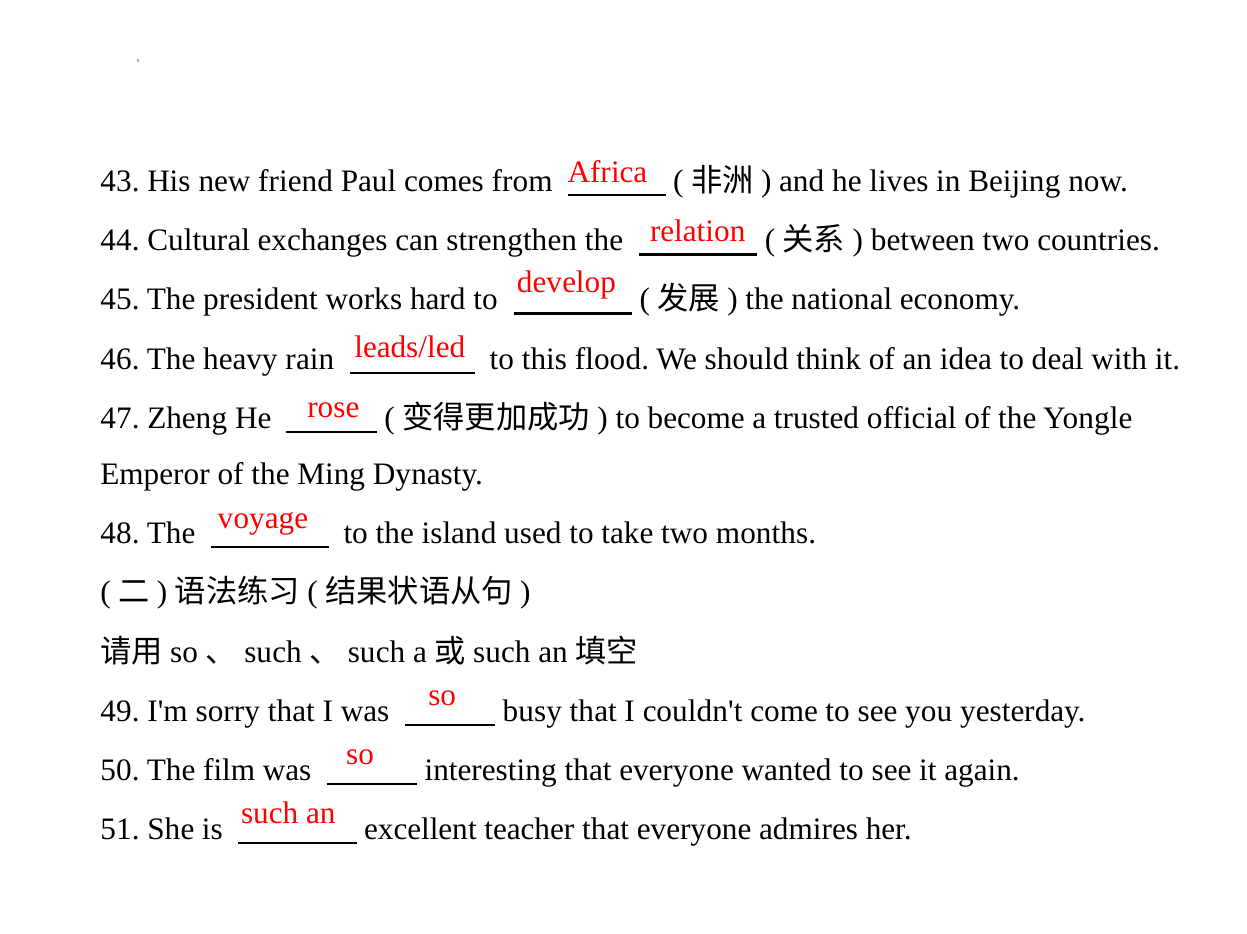

43. His new friend Paul comes from 　　     (非洲) and he lives in Beijing now.
44. Cultural exchanges can strengthen the 　　        (关系) between two countries.
45. The president works hard to 　　        (发展) the national economy.
46. The heavy rain 　　          to this flood. We should think of an idea to deal with it.
47. Zheng He 　　    (变得更加成功) to become a trusted official of the Yongle
Emperor of the Ming Dynasty.
48. The 　　         to the island used to take two months.
(二)语法练习(结果状语从句)
请用so、such、such a或such an填空
49. I'm sorry that I was 　　    busy that I couldn't come to see you yesterday.
50. The film was 　　    interesting that everyone wanted to see it again.
51. She is 　　        excellent teacher that everyone admires her.
Africa
relation
develop
leads/led
rose
voyage
so
so
such an